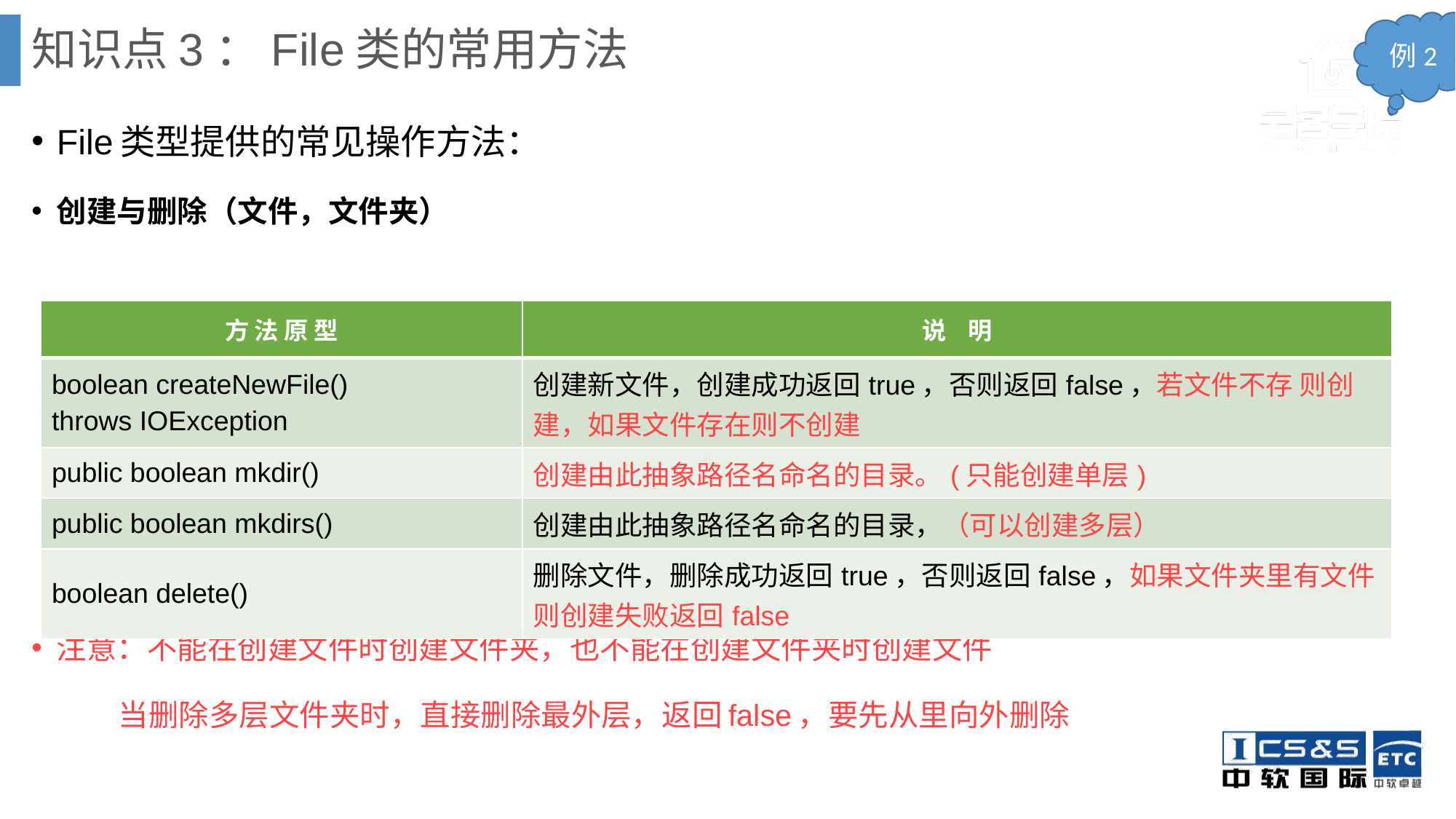

# 知识点3：File类的常用方法
例2
File类型提供的常见操作方法：
创建与删除（文件，文件夹）

注意：不能在创建文件时创建文件夹，也不能在创建文件夹时创建文件
            当删除多层文件夹时，直接删除最外层，返回false，要先从里向外删除
| 方 法 原 型 | 说 明 |
| --- | --- |
| boolean createNewFile() throws IOException | 创建新文件，创建成功返回true，否则返回false，若文件不存 则创建，如果文件存在则不创建 |
| public boolean mkdir() | 创建由此抽象路径名命名的目录。(只能创建单层) |
| public boolean mkdirs() | 创建由此抽象路径名命名的目录，（可以创建多层） |
| boolean delete() | 删除文件，删除成功返回true，否则返回false，如果文件夹里有文件则创建失败返回false |